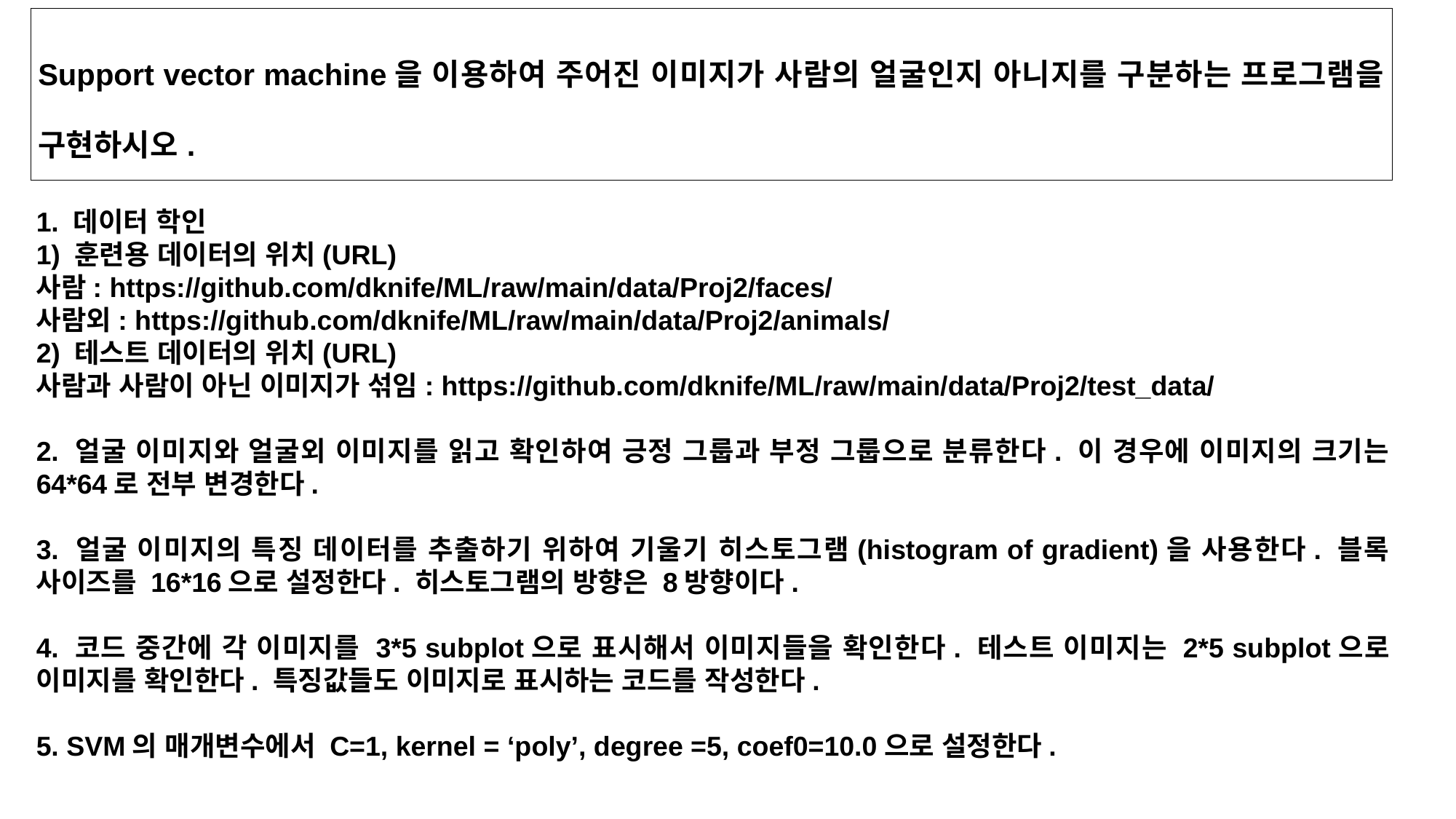

| Support vector machine을 이용하여 주어진 이미지가 사람의 얼굴인지 아니지를 구분하는 프로그램을 구현하시오. |
| --- |
1. 데이터 학인
1) 훈련용 데이터의 위치(URL)
사람: https://github.com/dknife/ML/raw/main/data/Proj2/faces/
사람외: https://github.com/dknife/ML/raw/main/data/Proj2/animals/
2) 테스트 데이터의 위치(URL)
사람과 사람이 아닌 이미지가 섞임: https://github.com/dknife/ML/raw/main/data/Proj2/test_data/

2. 얼굴 이미지와 얼굴외 이미지를 읽고 확인하여 긍정 그룹과 부정 그룹으로 분류한다. 이 경우에 이미지의 크기는 64*64로 전부 변경한다.

3. 얼굴 이미지의 특징 데이터를 추출하기 위하여 기울기 히스토그램(histogram of gradient)을 사용한다. 블록 사이즈를 16*16으로 설정한다. 히스토그램의 방향은 8방향이다.

4. 코드 중간에 각 이미지를 3*5 subplot으로 표시해서 이미지들을 확인한다. 테스트 이미지는 2*5 subplot으로 이미지를 확인한다. 특징값들도 이미지로 표시하는 코드를 작성한다.

5. SVM의 매개변수에서 C=1, kernel = ‘poly’, degree =5, coef0=10.0으로 설정한다.